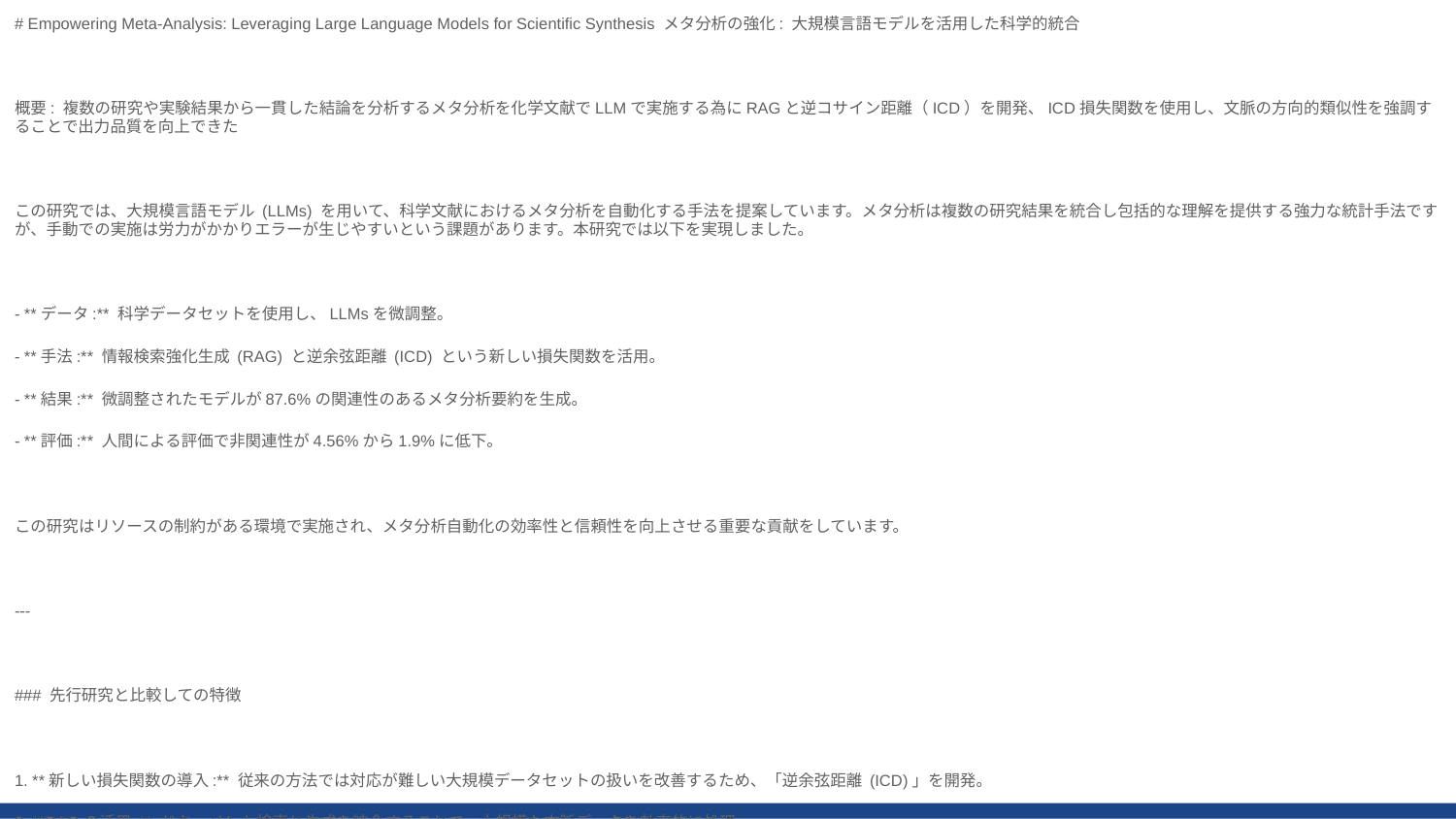

# Empowering Meta-Analysis: Leveraging Large Language Models for Scientific Synthesis メタ分析の強化: 大規模言語モデルを活用した科学的統合

概要: 複数の研究や実験結果から一貫した結論を分析するメタ分析を化学文献でLLMで実施する為にRAGと逆コサイン距離（ICD）を開発、ICD損失関数を使用し、文脈の方向的類似性を強調することで出力品質を向上できた

この研究では、大規模言語モデル (LLMs) を用いて、科学文献におけるメタ分析を自動化する手法を提案しています。メタ分析は複数の研究結果を統合し包括的な理解を提供する強力な統計手法ですが、手動での実施は労力がかかりエラーが生じやすいという課題があります。本研究では以下を実現しました。

- **データ:** 科学データセットを使用し、LLMsを微調整。
- **手法:** 情報検索強化生成 (RAG) と逆余弦距離 (ICD) という新しい損失関数を活用。
- **結果:** 微調整されたモデルが87.6%の関連性のあるメタ分析要約を生成。
- **評価:** 人間による評価で非関連性が4.56%から1.9%に低下。

この研究はリソースの制約がある環境で実施され、メタ分析自動化の効率性と信頼性を向上させる重要な貢献をしています。

---

### 先行研究と比較しての特徴

1. **新しい損失関数の導入:** 従来の方法では対応が難しい大規模データセットの扱いを改善するため、「逆余弦距離 (ICD)」を開発。
2. **RAGの活用:** ドキュメント検索と生成を統合することで、大規模な文脈データを効率的に処理。
3. **データセット作成:** サポート記事とメタ記事の要約ペアを収集した独自データセット「MAD」を構築。

---

### 提案手法と技術の詳細

### 1. **データセット (MAD) の構築**

- メタ分析論文625本と、それらに関連するサポート記事6344本の要約を収集。
- 各メタ論文の要約をターゲットとして、対応するサポート記事を入力データに設定。

### 2. **チャンク分割と情報検索**

- 言語モデルの文脈長制限に対応するため、サポート記事をチャンクに分割。
- チャンク間の情報損失を防ぐため、部分的に重複させた分割を実施。

### 3. **モデルの微調整**

- **使用モデル:** Llama-2 (7B) と Mistral-v0.1 (7B)。
- 微調整にはICD損失関数を使用し、文脈の方向的類似性を強調することで出力品質を向上。

### 4. **RAGの統合**

- ベクターデータベースを用いて関連情報を検索し、微調整されたモデルに提供。
- これにより、モデルは複数のチャンクから統合された要約を生成可能に。

---

### 使用用途

- **科学研究:** 大量の研究成果を迅速に統合し、研究者が次のステップを決定する際の参考に。
- **医療分野:** 臨床試験や公衆衛生対策の結果を効果的に評価。
- **教育:** 複雑な教育手法や政策の統合的なレビュー。

### **逆コサイン距離（ICD）についての詳細説明**

逆コサイン距離（Inverse Cosine Distance, ICD）は、モデルが生成する出力とターゲット（真値）との間の類似性を測定するために使用される損失関数の一つです。このメトリクスは、主に**生成タスク**や**文脈の類似性**を重視するタスクにおいて利用されます。ICDは、生成物と真値のベクトルの**コサイン類似度（Cosine Similarity）**を反転させることで、不一致度を測定します。以下に順を追って説明します。

---

### **1. コサイン類似度（Cosine Similarity）とは**

まず、コサイン類似度の定義について理解する必要があります。コサイン類似度は、ベクトル間の方向の類似性を測定する指標であり、以下の式で表されます：

Cosine Similarity=cos⁡(θ)=A⋅B∥A∥∥B∥\text{Cosine Similarity} = \cos(\theta) = \frac{\mathbf{A} \cdot \mathbf{B}}{\|\mathbf{A}\| \|\mathbf{B}\|}

Cosine Similarity=cos(θ)=∥A∥∥B∥A⋅B​

- **A\mathbf{A}A と B\mathbf{B}B:** 2つのベクトル。
- **A⋅B\mathbf{A} \cdot \mathbf{B}A⋅B:** 内積（ドット積）。
- **∥A∥\|\mathbf{A}\|∥A∥, ∥B∥\|\mathbf{B}\|∥B∥:** ベクトルの大きさ（ノルム）。
- **cos⁡(θ)\cos(\theta)cos(θ):** ベクトル間の角度の余弦値。

コサイン類似度の値は **-1から1**の範囲をとり、次のように解釈されます：

- **1:** 完全に同じ方向。
- **0:** 完全に直交（無関係）。
- **1:** 完全に反対方向。

---

### **2. 逆コサイン距離（ICD）の定義**

ICDは、コサイン類似度を逆数に変換し、不一致度として解釈します。この指標は、モデルの出力がターゲットからどれだけ異なるかを測定するために用いられます。

ICDの一般的な定義式は次の通りです：

ICD=1N∑i=1N1cos⁡(θi)+ϵ\text{ICD} = \frac{1}{N} \sum_{i=1}^{N} \frac{1}{\cos(\theta_i) + \epsilon}

ICD=N1​i=1∑N​cos(θi​)+ϵ1​

- **cos⁡(θi)\cos(\theta_i)cos(θi​):** 各データ点におけるコサイン類似度。
- **ϵ\epsilonϵ:** 分母がゼロになるのを防ぐための微小な正の値（通常 10−6 程度）。

    10−610^{-6}

- **NNN:** サンプルの数。

---

### **3. ICDの目的**

逆コサイン距離の目的は、生成物（モデルの出力）とターゲット（真値）の間の方向的な違いを強調し、生成タスクでのモデル性能を向上させることです。

### **ICDを採用する利点**

1. **文脈の方向性を重視:** ベクトルの大きさではなく、方向性に着目するため、文章や要約のタスクに適している。
2. **異なる尺度の扱い:** コサイン類似度を基にするため、スケールの異なるベクトルでも有効に評価可能。
3. **微調整に最適:** LLMの微調整（fine-tuning）で、出力とターゲットの類似性を最大化する学習を可能にする。

---

### **4. ICDの計算手順**

以下は、ICDを計算する具体的な手順です。

1. **ベクトル化（Tokenization and Embedding）:**
    - モデルの出力とターゲットを、それぞれ高次元のベクトルに変換します。
2. **コサイン類似度の計算:**
    - 各サンプルについて、出力ベクトルとターゲットベクトル間のコサイン類似度を計算します。
    -

    \cos(\theta_i) = \frac{\mathbf{y}_i \cdot \hat{\mathbf{y}}_i}{|\mathbf{y}_i| |\hat{\mathbf{y}}_i|}
    ]

    - **yi\mathbf{y}_iyi​:** ターゲットベクトル。
    - **y^i\hat{\mathbf{y}}_iy^​i​:** モデルの出力ベクトル。
3. **ICDの計算:**
    - コサイン類似度を反転し、全サンプルについて平均を取ります。
    - 微小な値 ϵ を加えて数値安定性を確保します。

        ϵ\epsilon

---

### **5. ICDの用途と応用例**

### **(1) 自然言語処理タスク**

- **要約生成:** モデルが生成する要約とゴールドスタンダードの要約の類似性を評価。
- **機械翻訳:** 翻訳の出力と参照翻訳間の方向性の違いを測定。
- **メタ分析:** 長文データから生成されるメタ分析要約の精度評価。

### **(2) モデルの微調整**

ICDは、ターゲットと出力の間の微妙なセマンティックな違いを捉えることができるため、以下のようなモデル微調整に適しています：

- 大規模言語モデル（LLMs）の微調整（Fine-tuning）。
- 少数ショット学習（Few-shot Learning）や指示ベースタスク（Instruction-based Tasks）。

### **(3) 評価メトリクス**

BLEUやROUGEのような一般的な評価指標では捉えられない「文脈的な近さ」を定量化できます。

---

### **6. ICDの長所と短所**

### **長所**

- **文脈的な精度:** 単語の一致だけではなく、文脈的な意味を重視。
- **計算効率:** 内積とノルム計算が中心であり、大規模データにも適用可能。
- **汎用性:** テキスト生成以外の分野（例: クラスタリング、画像認識）にも応用可能。

### **短所**

- **解釈性の難しさ:** 他の損失関数（例: MSEやクロスエントロピー）に比べて結果の解釈が難しい場合がある。
- **リソースの制約:** 高次元ベクトルの計算負荷が高く、ハードウェアリソースが限られる環境では不利。

---

### **7. ICDを利用した本論文の成果**

この論文では、ICDを利用して生成されたメタ分析要約の品質を向上させています。主な成果は以下の通りです：

- **関連性向上:** メタ分析の要約生成で、関連性が87.6%に向上。
- **非関連性低下:** 非関連な生成物の割合が1.9%に低下。
- **人間評価との整合性:** ICDを使用したモデルの出力は、人間の評価結果と高い一致を示しました。